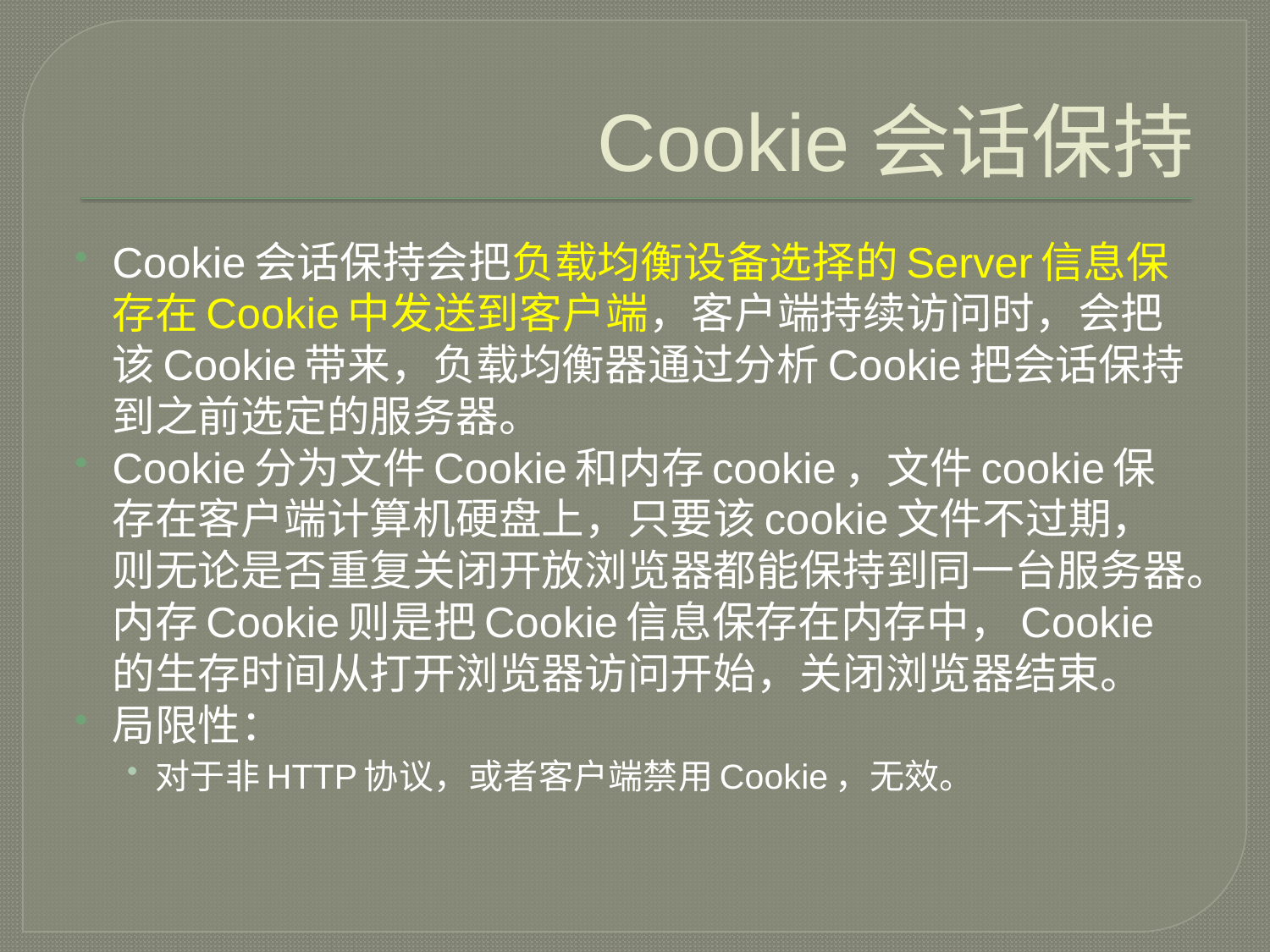

# Cookie会话保持
Cookie会话保持会把负载均衡设备选择的Server信息保存在Cookie中发送到客户端，客户端持续访问时，会把该Cookie带来，负载均衡器通过分析Cookie把会话保持到之前选定的服务器。
Cookie分为文件Cookie和内存cookie，文件cookie保存在客户端计算机硬盘上，只要该cookie文件不过期，则无论是否重复关闭开放浏览器都能保持到同一台服务器。内存Cookie则是把Cookie信息保存在内存中，Cookie的生存时间从打开浏览器访问开始，关闭浏览器结束。
局限性：
对于非HTTP协议，或者客户端禁用Cookie，无效。